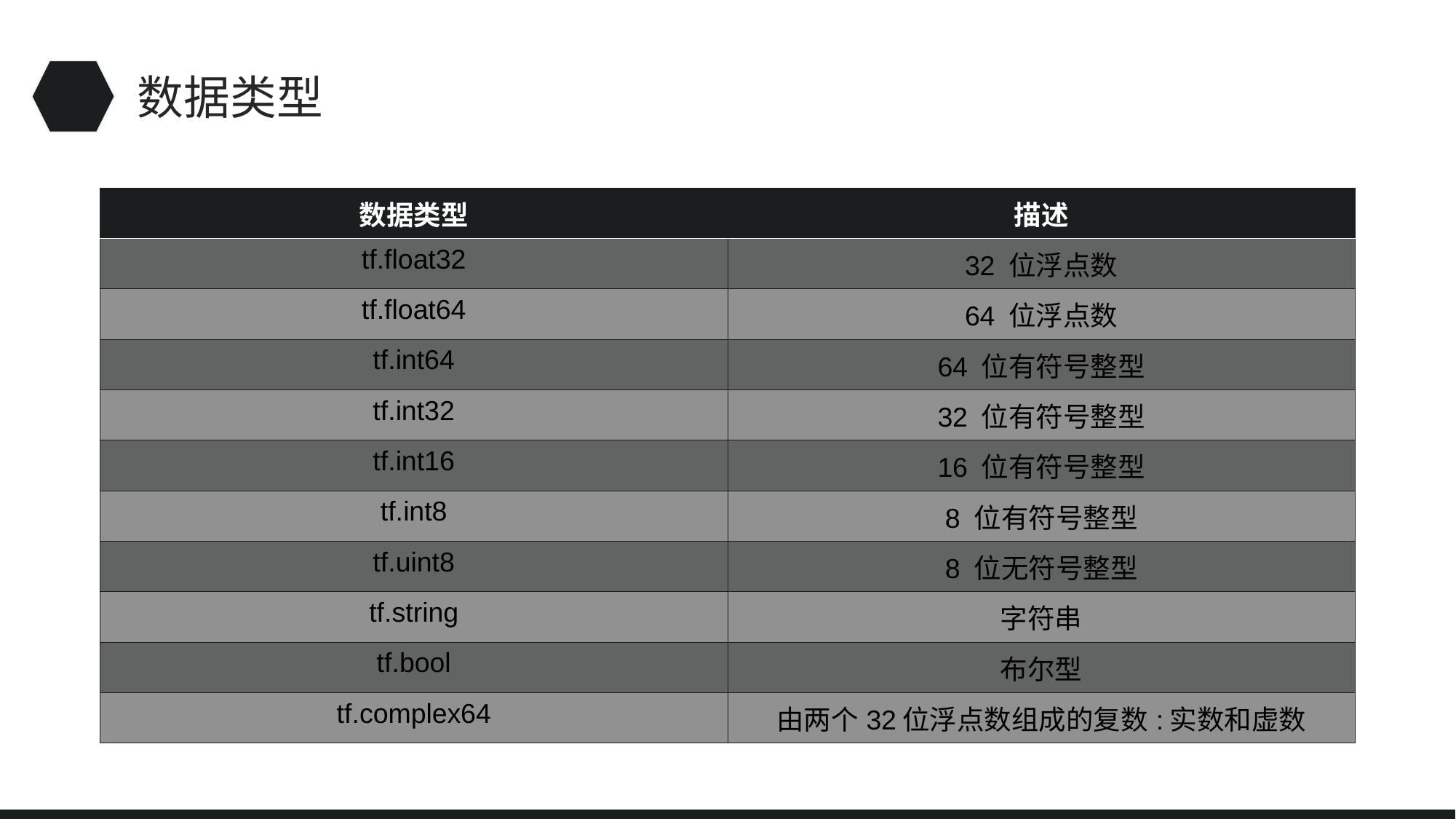

# 数据类型
| 数据类型 | 描述 |
| --- | --- |
| tf.float32 | 32 位浮点数 |
| tf.float64 | 64 位浮点数 |
| tf.int64 | 64 位有符号整型 |
| tf.int32 | 32 位有符号整型 |
| tf.int16 | 16 位有符号整型 |
| tf.int8 | 8 位有符号整型 |
| tf.uint8 | 8 位无符号整型 |
| tf.string | 字符串 |
| tf.bool | 布尔型 |
| tf.complex64 | 由两个32位浮点数组成的复数:实数和虚数 |